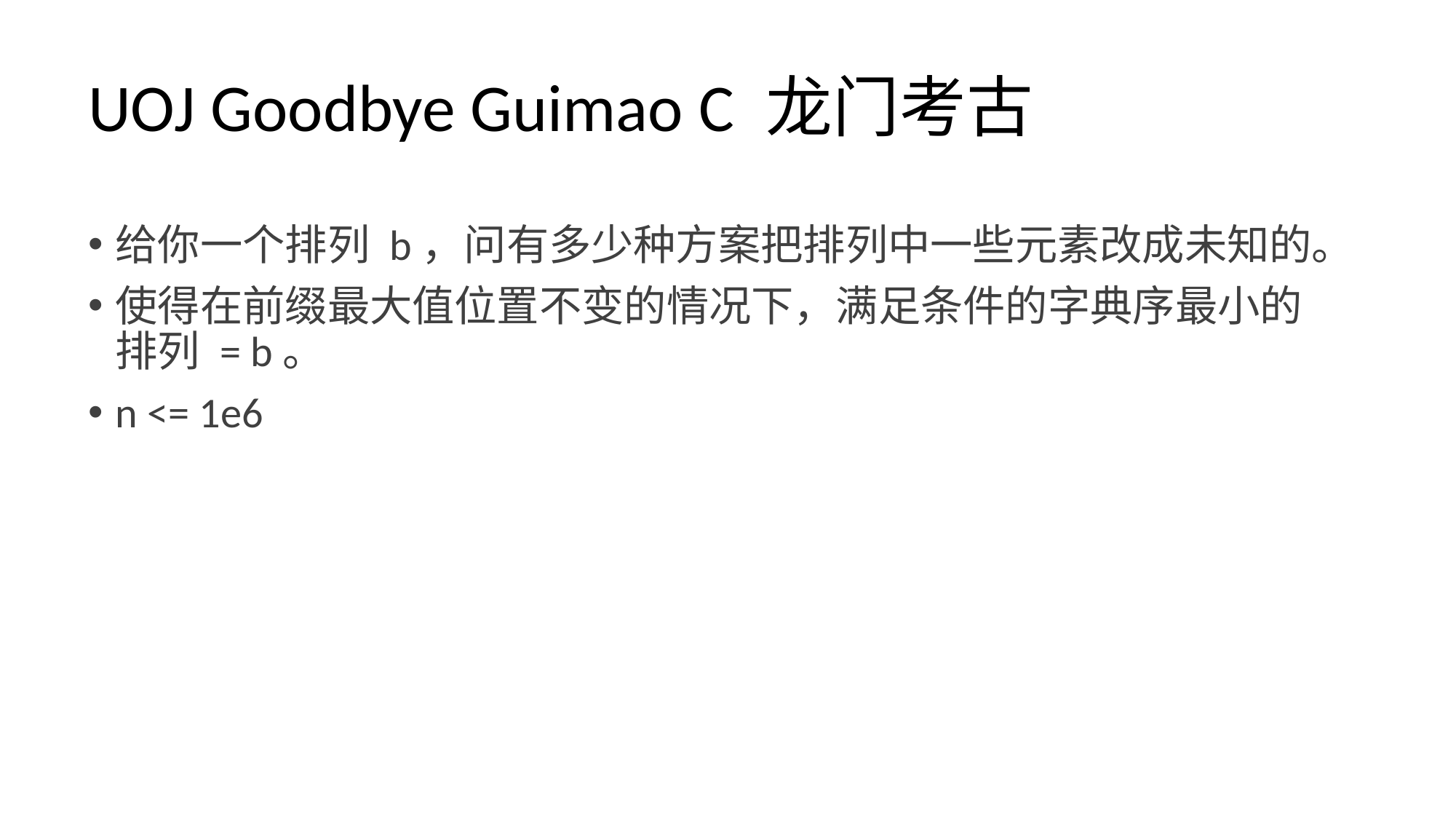

# UOJ Goodbye Guimao C 龙门考古
给你一个排列 b，问有多少种方案把排列中一些元素改成未知的。
使得在前缀最大值位置不变的情况下，满足条件的字典序最小的排列 = b。
n <= 1e6